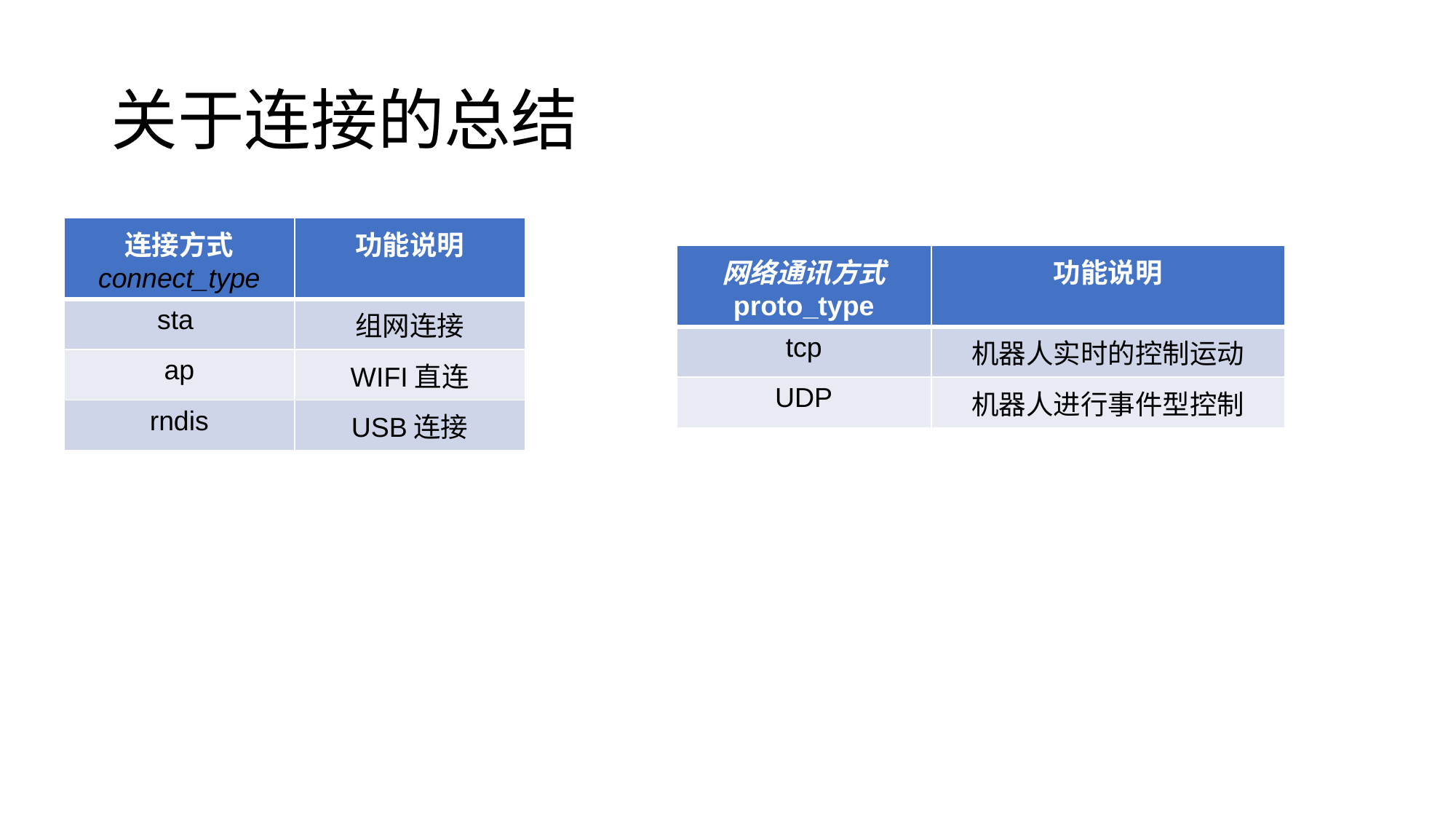

# 关于连接的总结
| 连接方式 connect\_type | 功能说明 |
| --- | --- |
| sta | 组网连接 |
| ap | WIFI直连 |
| rndis | USB连接 |
| 网络通讯方式 proto\_type | 功能说明 |
| --- | --- |
| tcp | 机器人实时的控制运动 |
| UDP | 机器人进行事件型控制 |